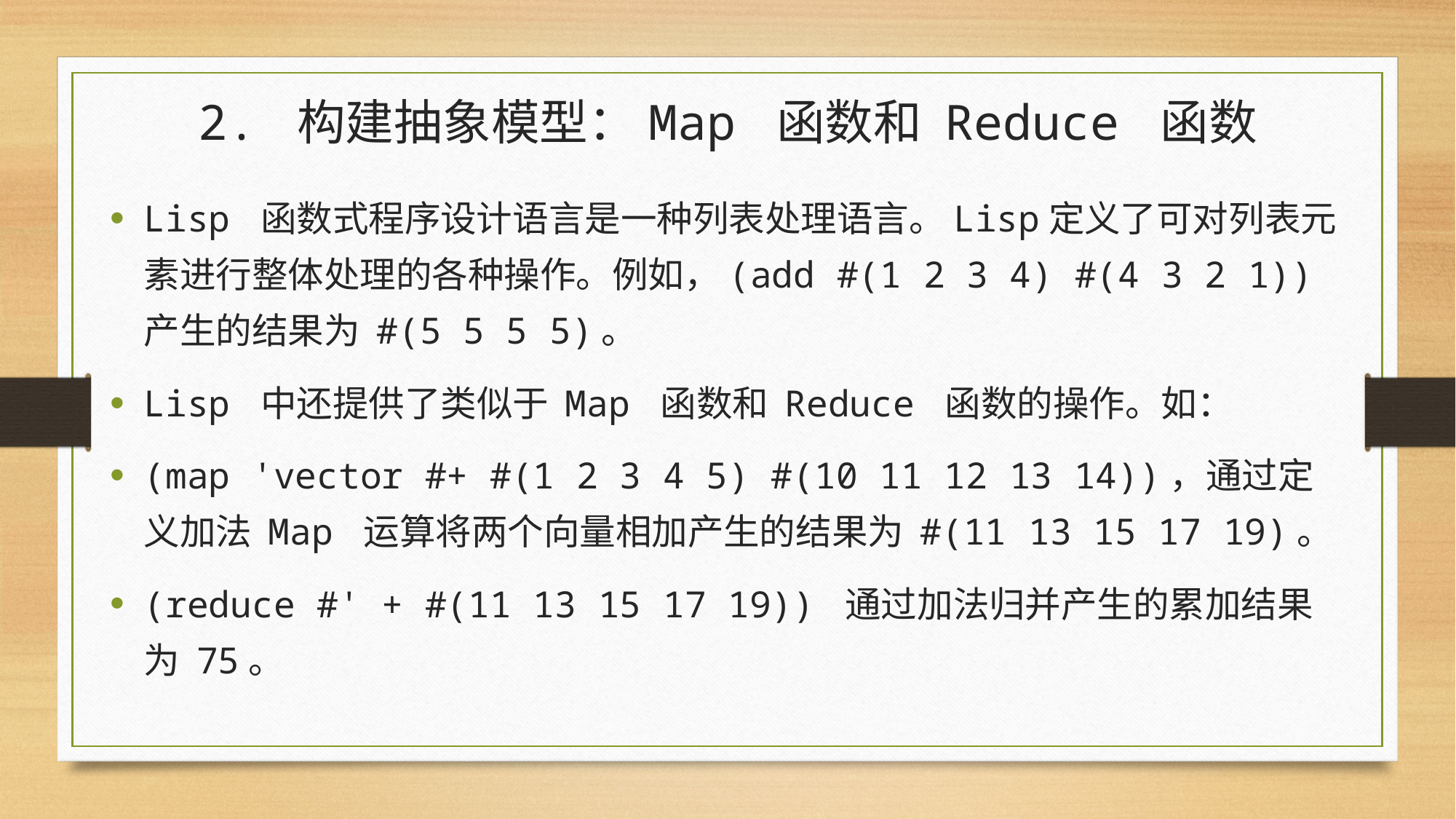

# 2. 构建抽象模型：Map 函数和 Reduce 函数
Lisp 函数式程序设计语言是一种列表处理语言。Lisp定义了可对列表元素进行整体处理的各种操作。例如，(add #(1 2 3 4) #(4 3 2 1)) 产生的结果为 #(5 5 5 5)。
Lisp 中还提供了类似于 Map 函数和 Reduce 函数的操作。如：
(map 'vector #+ #(1 2 3 4 5) #(10 11 12 13 14))，通过定义加法 Map 运算将两个向量相加产生的结果为 #(11 13 15 17 19)。
(reduce #' + #(11 13 15 17 19)) 通过加法归并产生的累加结果为 75。